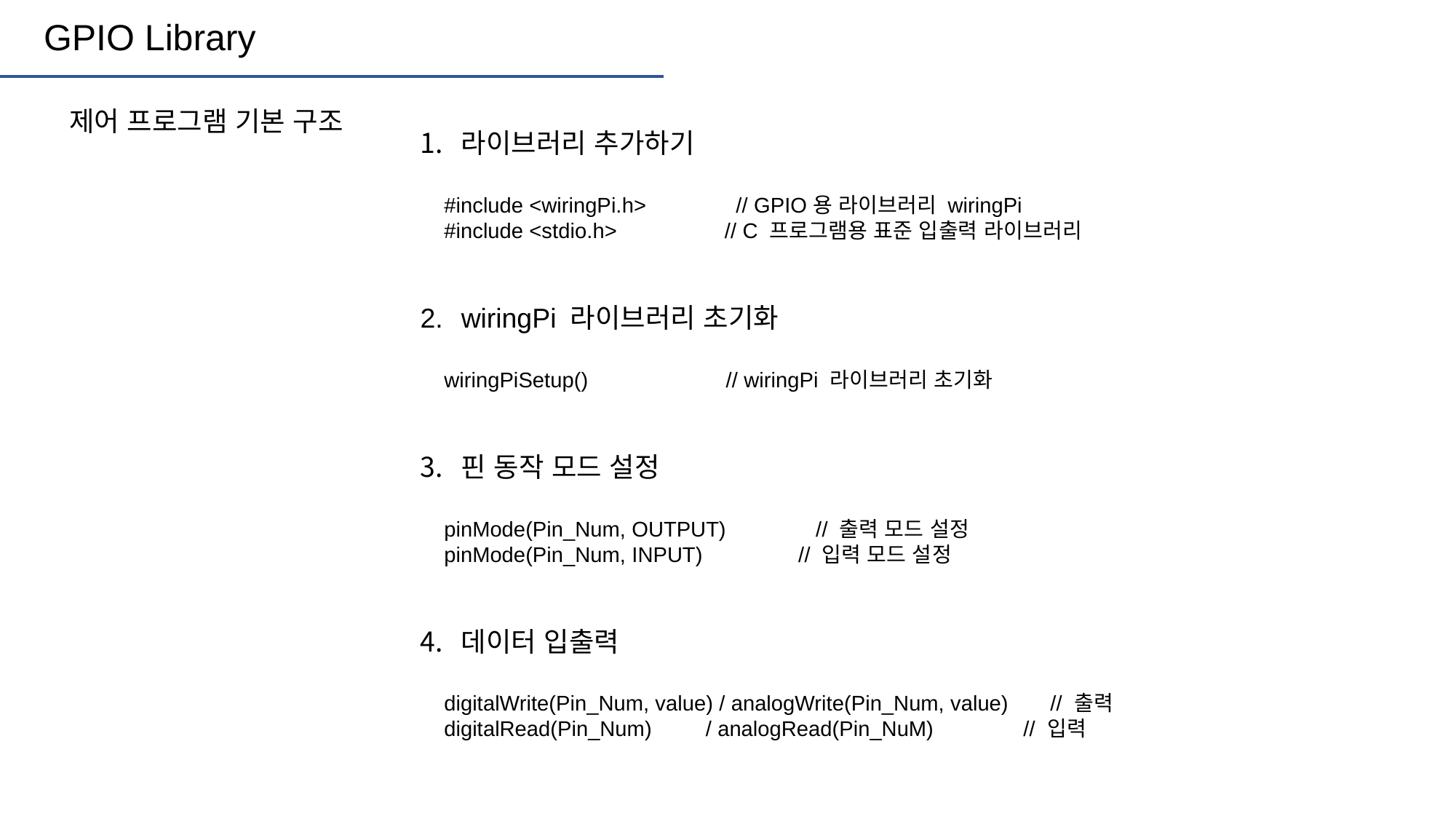

GPIO Library
제어 프로그램 기본 구조
라이브러리 추가하기

    #include <wiringPi.h>               // GPIO용 라이브러리 wiringPi
    #include <stdio.h>                  // C 프로그램용 표준 입출력 라이브러리

wiringPi 라이브러리 초기화

    wiringPiSetup()                       // wiringPi 라이브러리 초기화

핀 동작 모드 설정

    pinMode(Pin_Num, OUTPUT)               // 출력 모드 설정
    pinMode(Pin_Num, INPUT)                // 입력 모드 설정

데이터 입출력

    digitalWrite(Pin_Num, value) / analogWrite(Pin_Num, value)       // 출력
    digitalRead(Pin_Num)         / analogRead(Pin_NuM)               // 입력